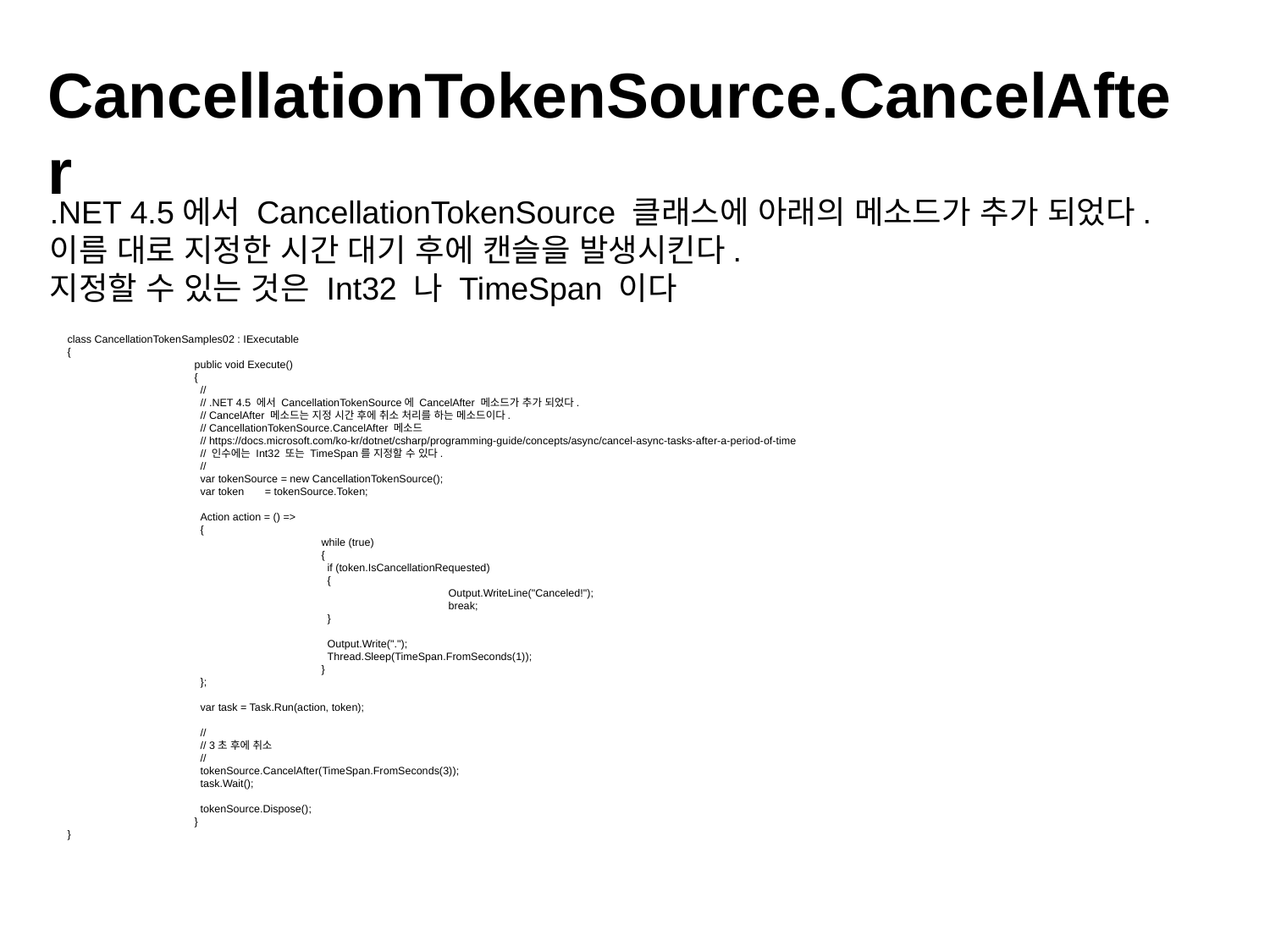

CancellationTokenSource.CancelAfter
.NET 4.5에서 CancellationTokenSource 클래스에 아래의 메소드가 추가 되었다.이름 대로 지정한 시간 대기 후에 캔슬을 발생시킨다.
지정할 수 있는 것은 Int32 나 TimeSpan 이다
class CancellationTokenSamples02 : IExecutable
{
	public void Execute()
	{
	  //
	  // .NET 4.5 에서 CancellationTokenSource에 CancelAfter 메소드가 추가 되었다.
	  // CancelAfter 메소드는 지정 시간 후에 취소 처리를 하는 메소드이다.
	  // CancellationTokenSource.CancelAfter 메소드
	  // https://docs.microsoft.com/ko-kr/dotnet/csharp/programming-guide/concepts/async/cancel-async-tasks-after-a-period-of-time
	  // 인수에는 Int32 또는 TimeSpan를 지정할 수 있다.
	  //
	  var tokenSource = new CancellationTokenSource();
	  var token       = tokenSource.Token;

	  Action action = () =>
	  {
		while (true)
		{
		  if (token.IsCancellationRequested)
		  {
			Output.WriteLine("Canceled!");
			break;
		  }

		  Output.Write(".");
		  Thread.Sleep(TimeSpan.FromSeconds(1));
		}
	  };

	  var task = Task.Run(action, token);

	  //
	  // 3초 후에 취소
	  //
	  tokenSource.CancelAfter(TimeSpan.FromSeconds(3));
	  task.Wait();

	  tokenSource.Dispose();
	}
}